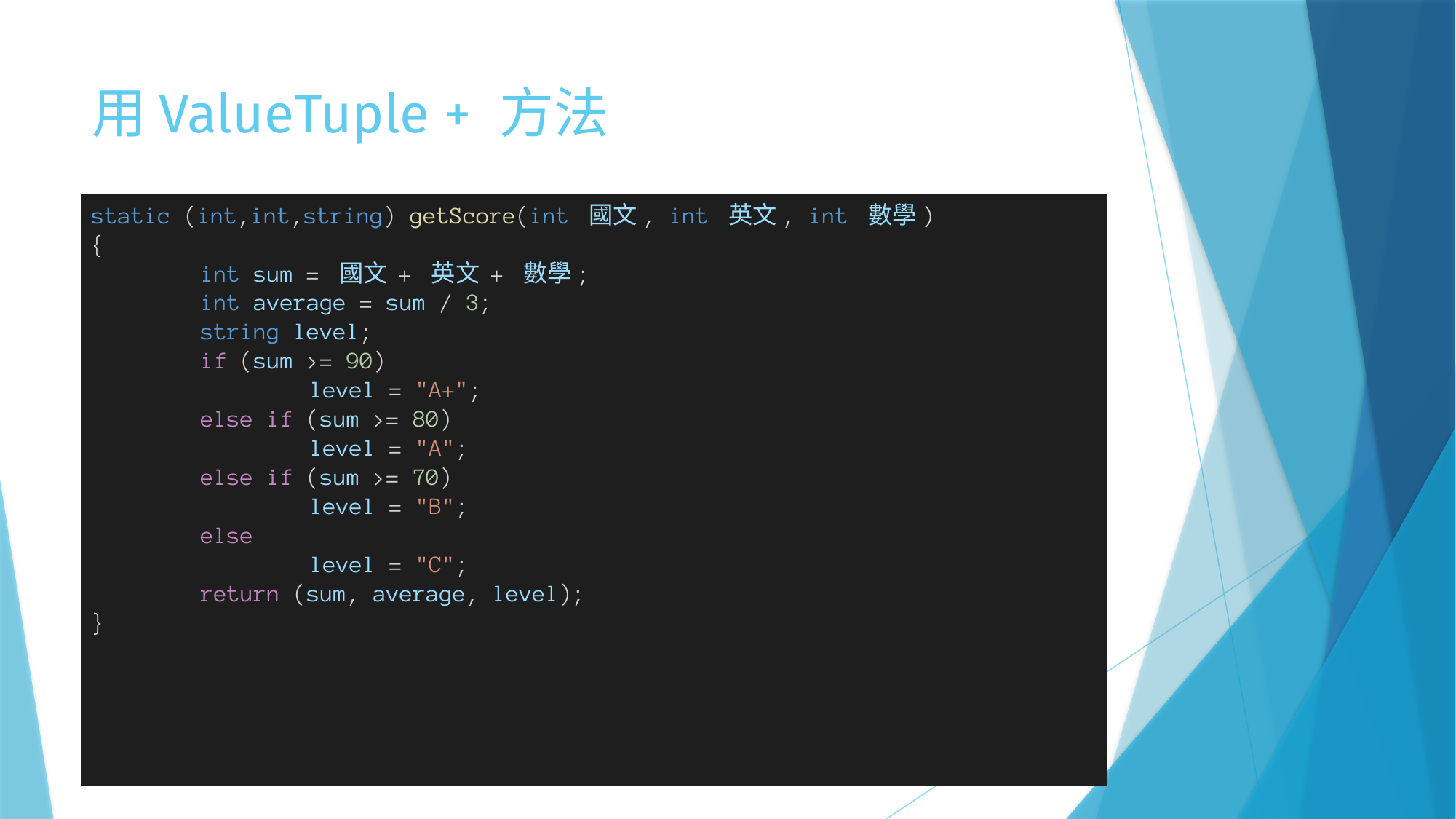

# 用ValueTuple + 方法
static (int,int,string) getScore(int 國文, int 英文, int 數學)
{
	int sum = 國文 + 英文 + 數學;
	int average = sum / 3;
	string level;
	if (sum >= 90)
		level = "A+";
	else if (sum >= 80)
		level = "A";
	else if (sum >= 70)
		level = "B";
	else
		level = "C";
	return (sum, average, level);
}